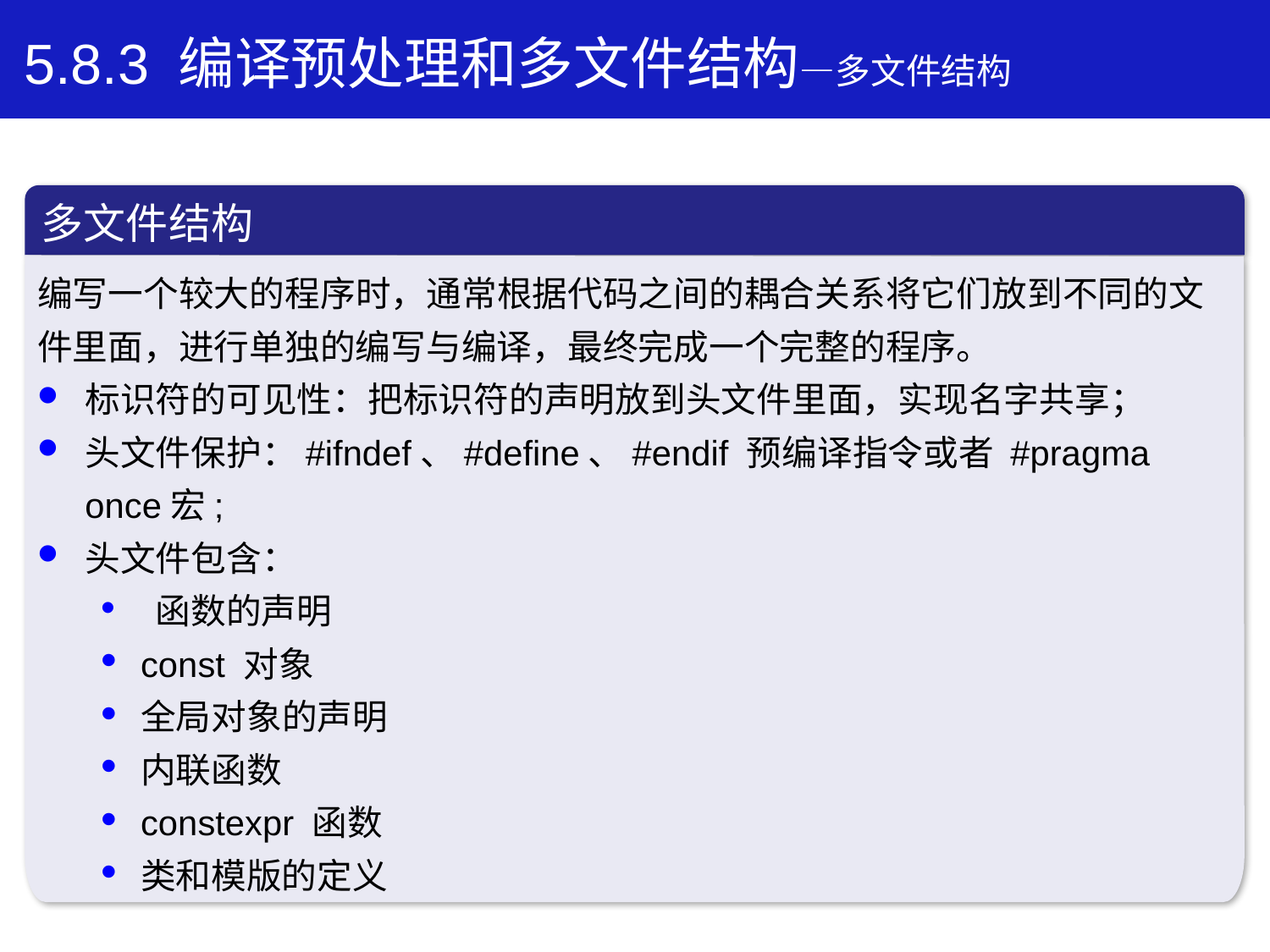

5.8.3 编译预处理和多文件结构—多文件结构
多文件结构
编写一个较大的程序时，通常根据代码之间的耦合关系将它们放到不同的文件里面，进行单独的编写与编译，最终完成一个完整的程序。
标识符的可见性：把标识符的声明放到头文件里面，实现名字共享；
头文件保护：#ifndef、#define、#endif 预编译指令或者 #pragma once宏;
头文件包含：
 函数的声明
const 对象
全局对象的声明
内联函数
constexpr 函数
类和模版的定义
74